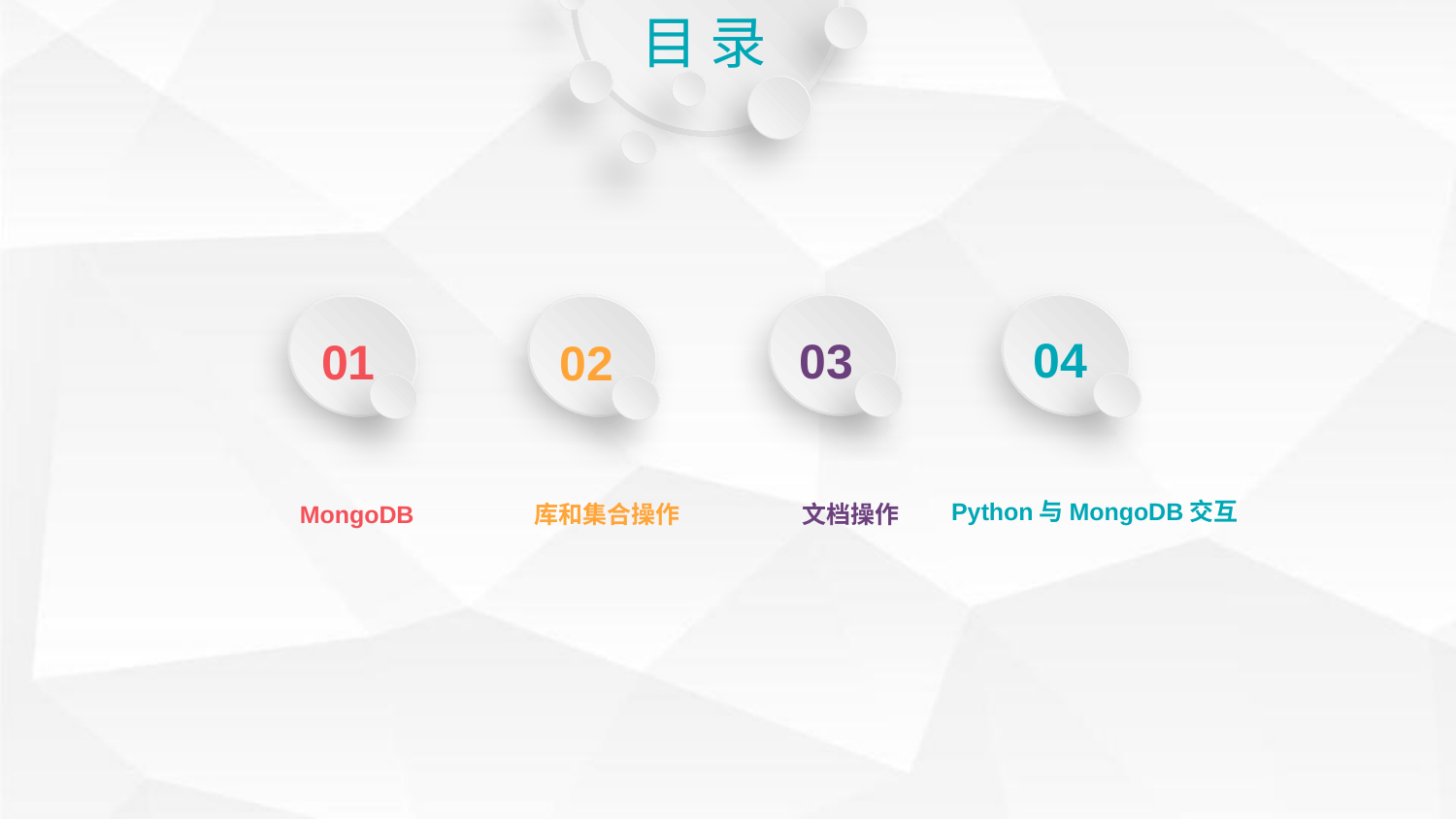

目 录

03

04

01

02

Python与MongoDB交互

库和集合操作

MongoDB

文档操作